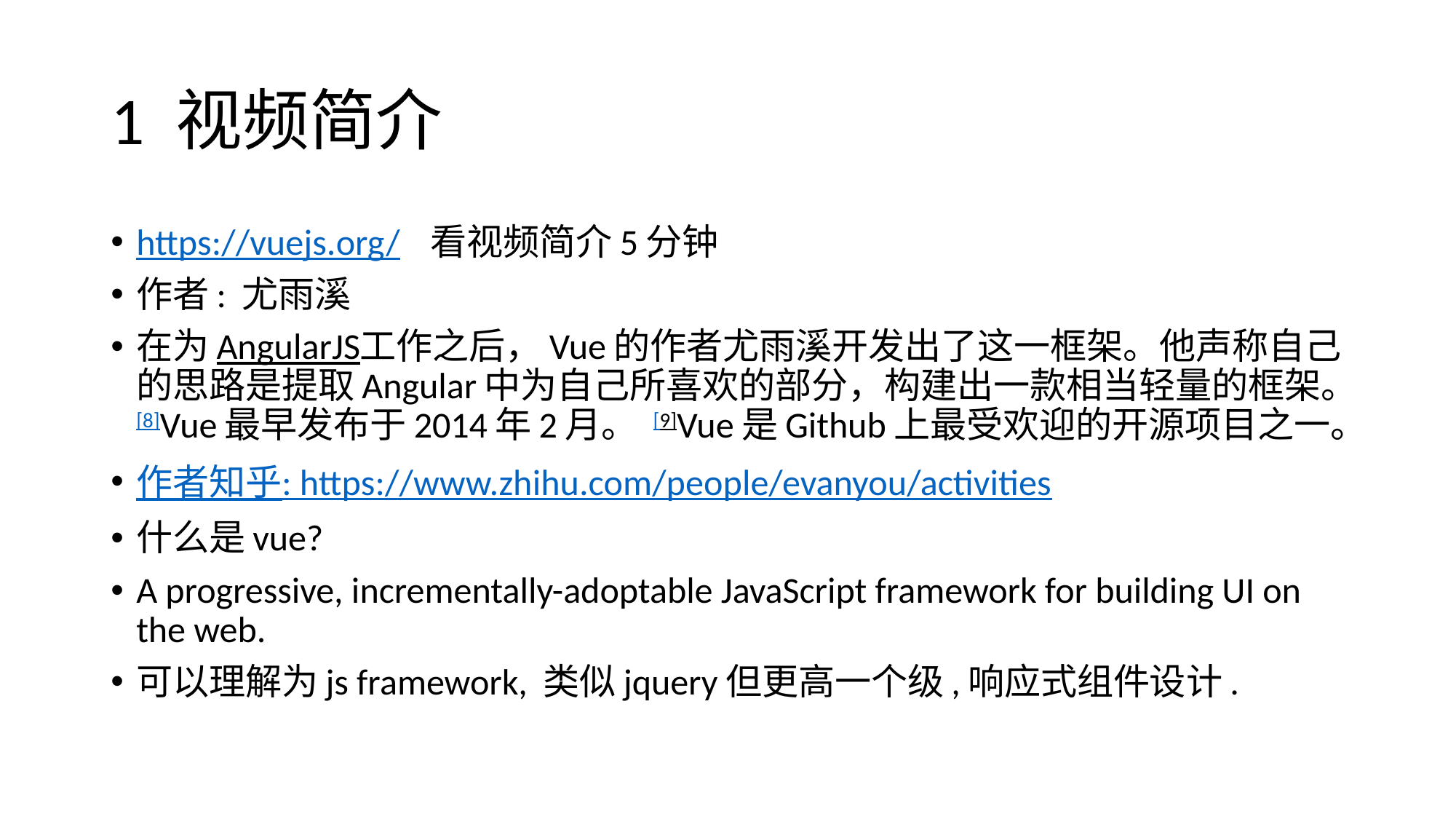

# 1 视频简介
https://vuejs.org/   看视频简介5分钟
作者: 尤雨溪
在为AngularJS工作之后，Vue的作者尤雨溪开发出了这一框架。他声称自己的思路是提取Angular中为自己所喜欢的部分，构建出一款相当轻量的框架。[8]Vue最早发布于2014年2月。 [9]Vue是Github上最受欢迎的开源项目之一。
作者知乎: https://www.zhihu.com/people/evanyou/activities
什么是vue?
A progressive, incrementally-adoptable JavaScript framework for building UI on the web.
可以理解为js framework, 类似jquery但更高一个级,响应式组件设计.